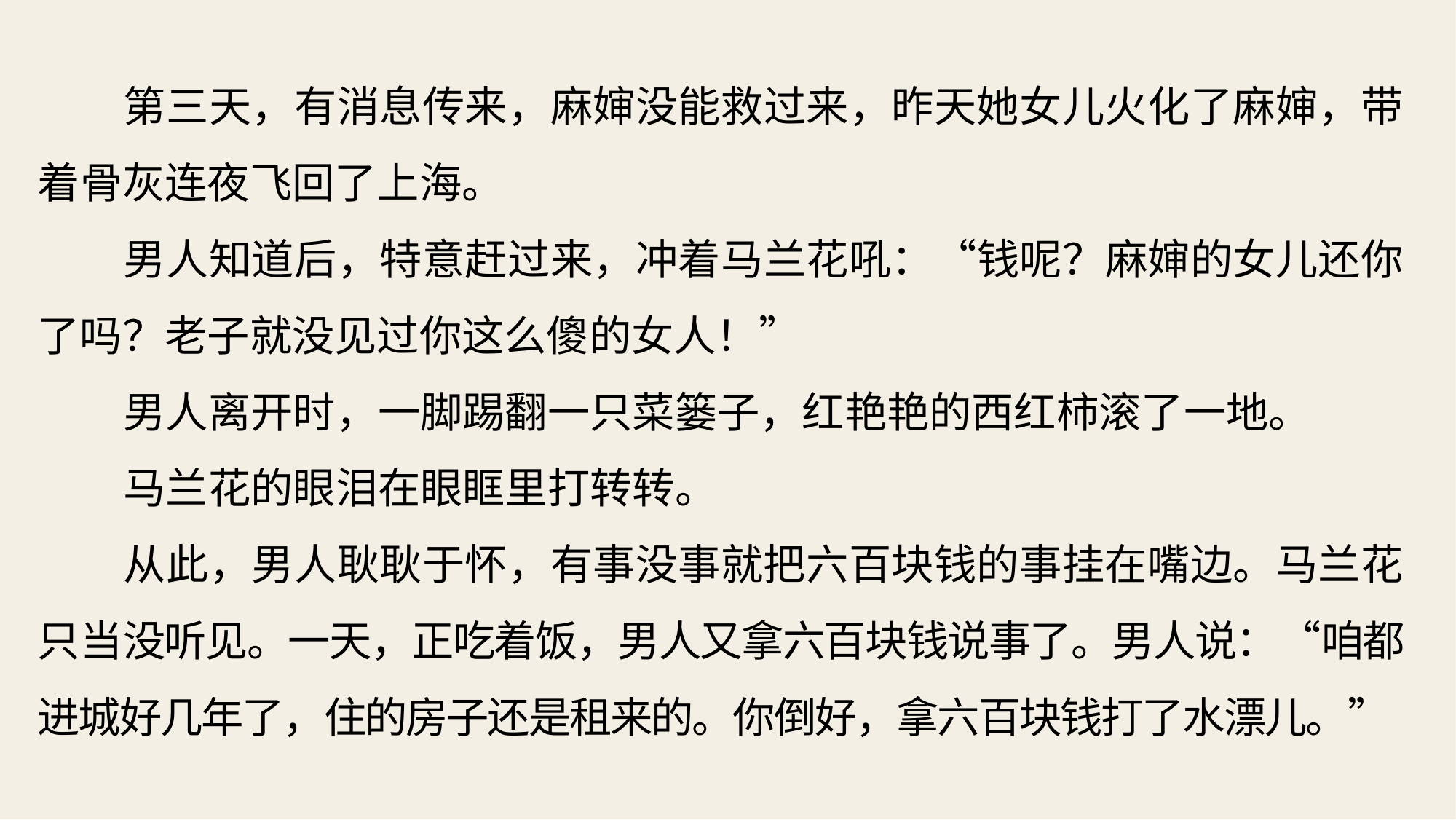

第三天，有消息传来，麻婶没能救过来，昨天她女儿火化了麻婶，带着骨灰连夜飞回了上海。
男人知道后，特意赶过来，冲着马兰花吼：“钱呢？麻婶的女儿还你了吗？老子就没见过你这么傻的女人！”
男人离开时，一脚踢翻一只菜篓子，红艳艳的西红柿滚了一地。
马兰花的眼泪在眼眶里打转转。
从此，男人耿耿于怀，有事没事就把六百块钱的事挂在嘴边。马兰花只当没听见。一天，正吃着饭，男人又拿六百块钱说事了。男人说：“咱都进城好几年了，住的房子还是租来的。你倒好，拿六百块钱打了水漂儿。”